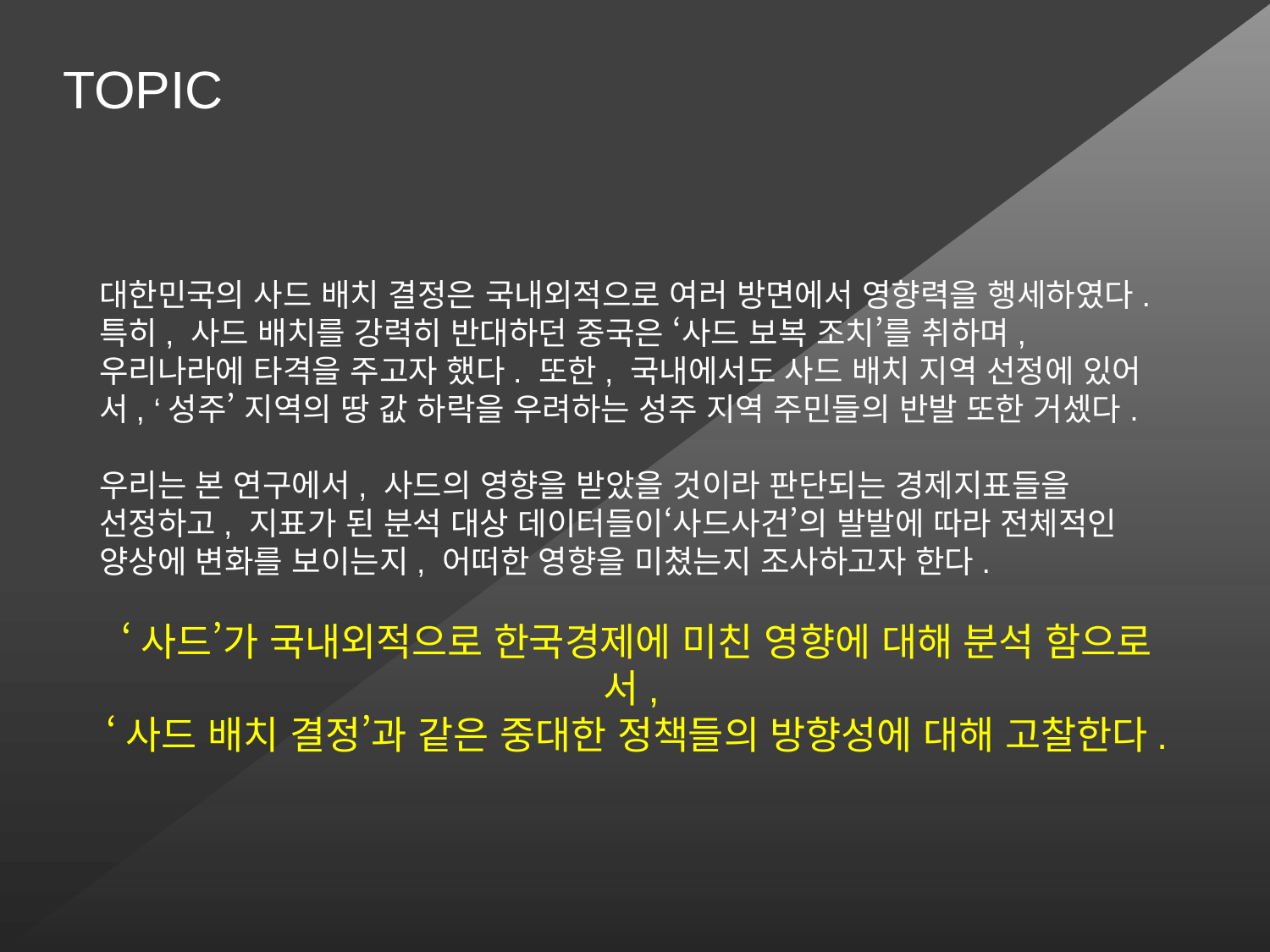

TOPIC
대한민국의 사드 배치 결정은 국내외적으로 여러 방면에서 영향력을 행세하였다. 특히, 사드 배치를 강력히 반대하던 중국은 ‘사드 보복 조치’를 취하며, 우리나라에 타격을 주고자 했다. 또한, 국내에서도 사드 배치 지역 선정에 있어서, ‘성주’ 지역의 땅 값 하락을 우려하는 성주 지역 주민들의 반발 또한 거셌다.

우리는 본 연구에서, 사드의 영향을 받았을 것이라 판단되는 경제지표들을 선정하고, 지표가 된 분석 대상 데이터들이‘사드사건’의 발발에 따라 전체적인 양상에 변화를 보이는지, 어떠한 영향을 미쳤는지 조사하고자 한다.

‘사드’가 국내외적으로 한국경제에 미친 영향에 대해 분석 함으로서,
‘사드 배치 결정’과 같은 중대한 정책들의 방향성에 대해 고찰한다.